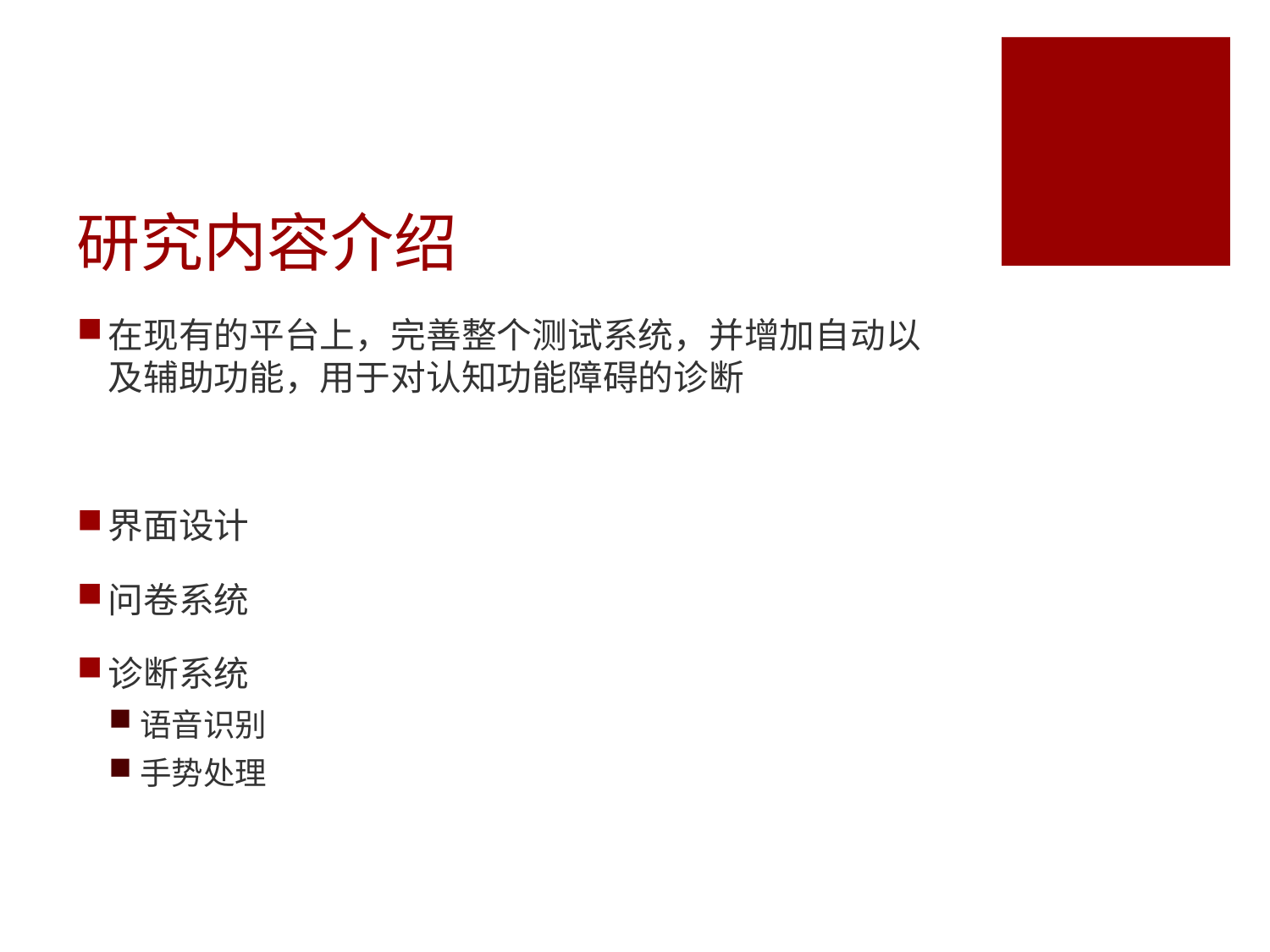

# 研究内容介绍
在现有的平台上，完善整个测试系统，并增加自动以及辅助功能，用于对认知功能障碍的诊断

界面设计
问卷系统
诊断系统
语音识别
手势处理